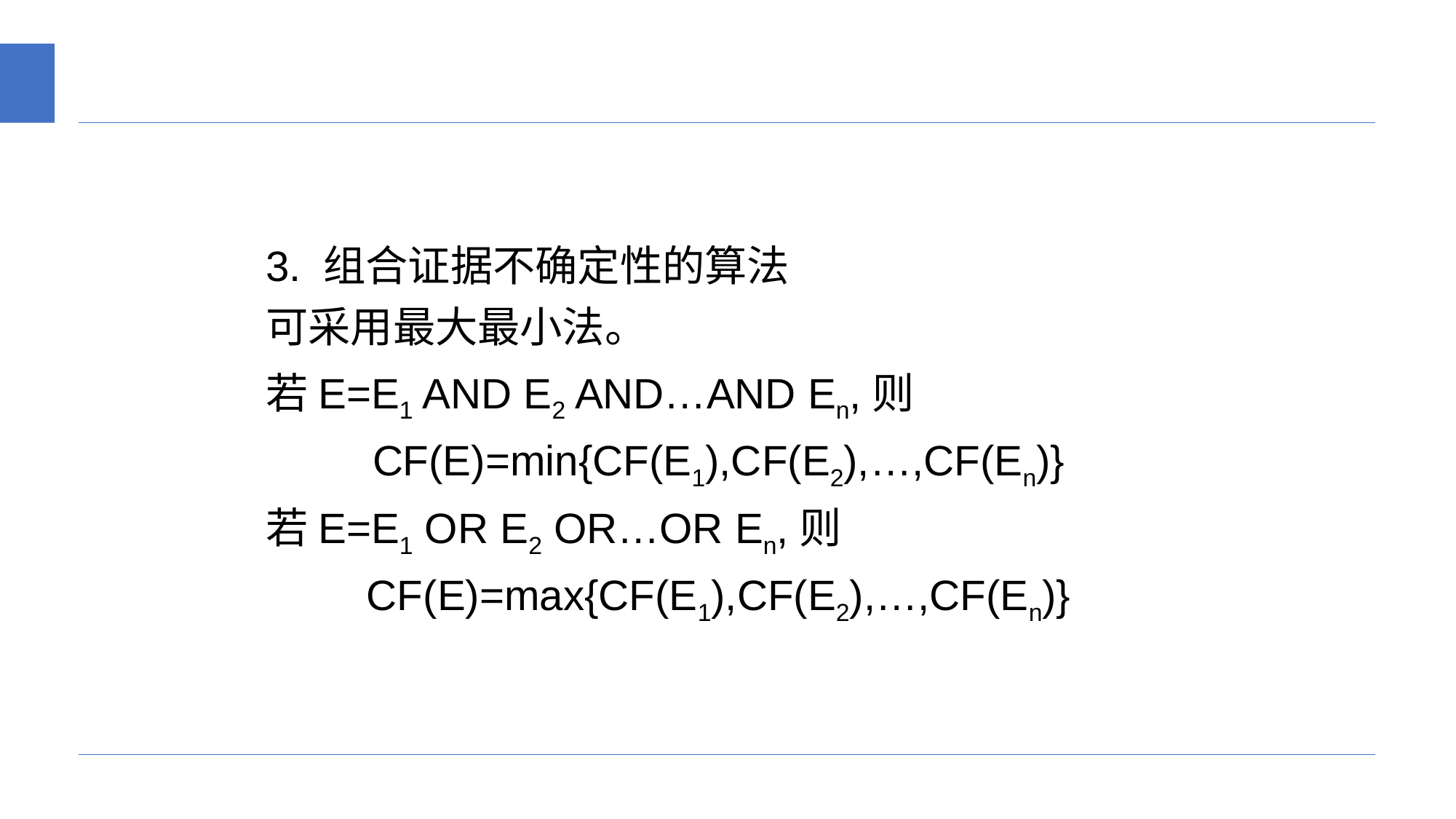

#
3. 组合证据不确定性的算法
可采用最大最小法。
若E=E1 AND E2 AND…AND En,则
CF(E)=min{CF(E1),CF(E2),…,CF(En)}
若E=E1 OR E2 OR…OR En,则
CF(E)=max{CF(E1),CF(E2),…,CF(En)}